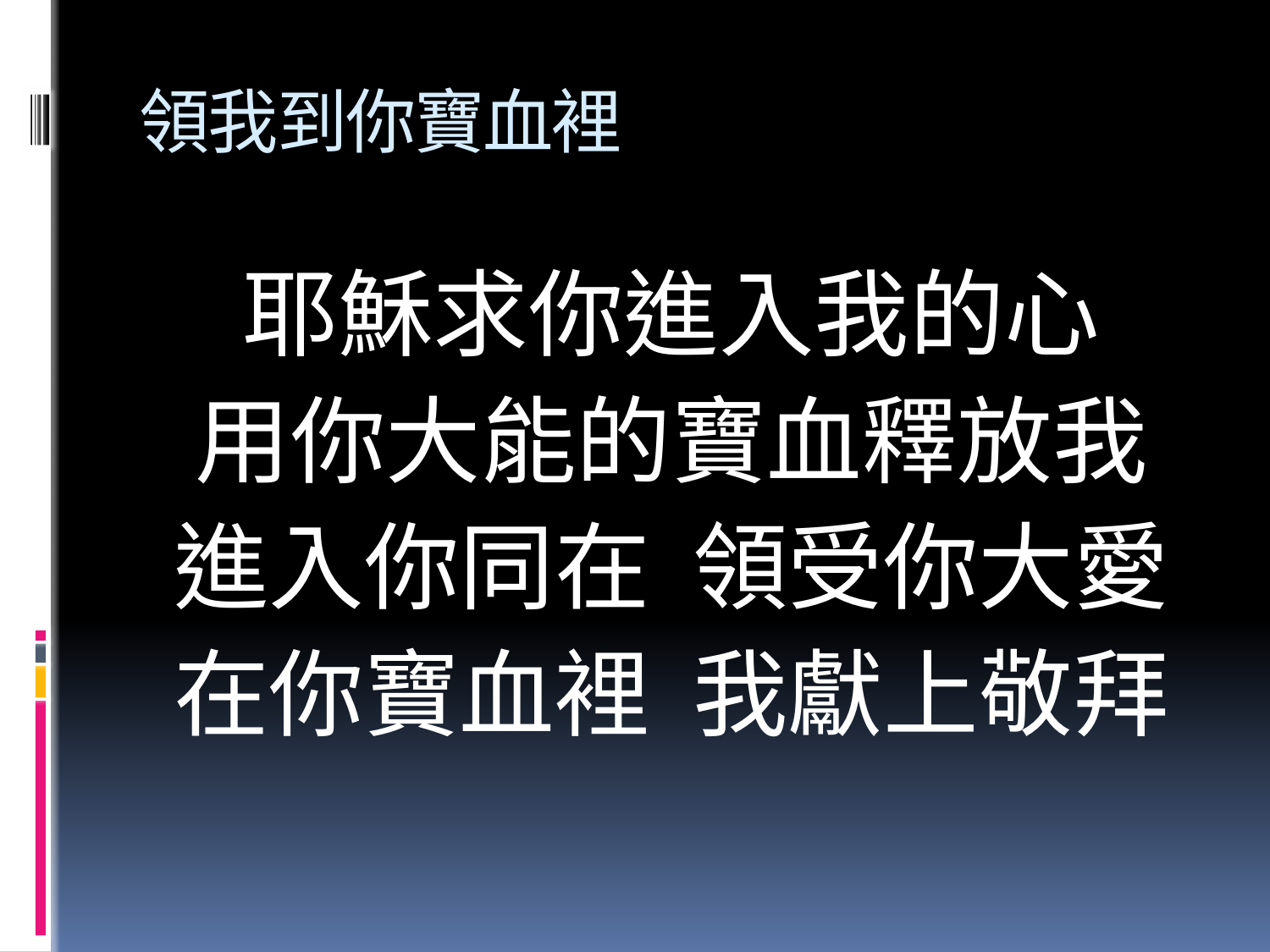

# 領我到你寶血裡
耶穌求你進入我的心
用你大能的寶血釋放我
進入你同在  領受你大愛
在你寶血裡  我獻上敬拜